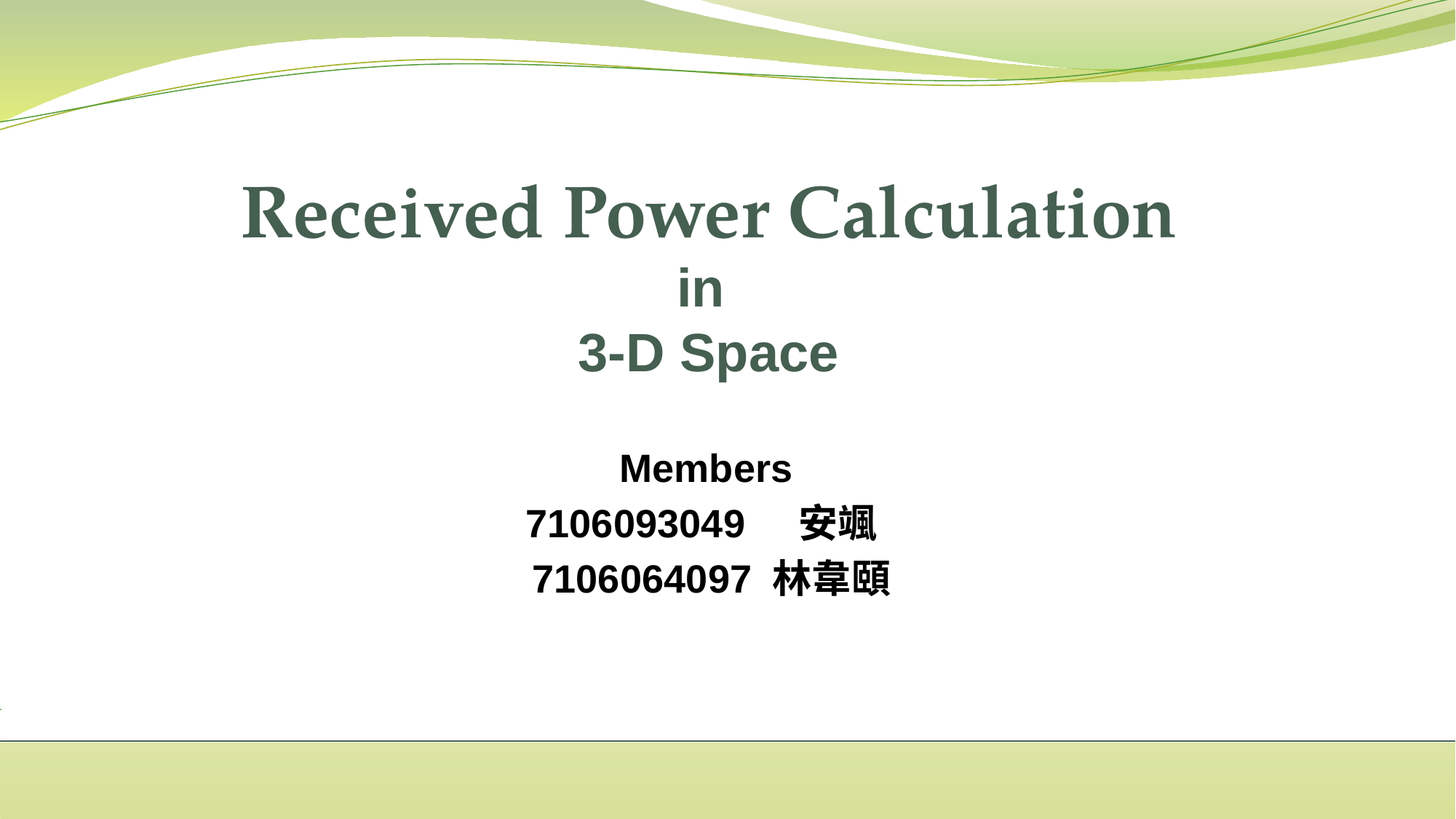

# Received Power Calculation in 3-D Space
Members
7106093049    安颯
 7106064097 林韋頤